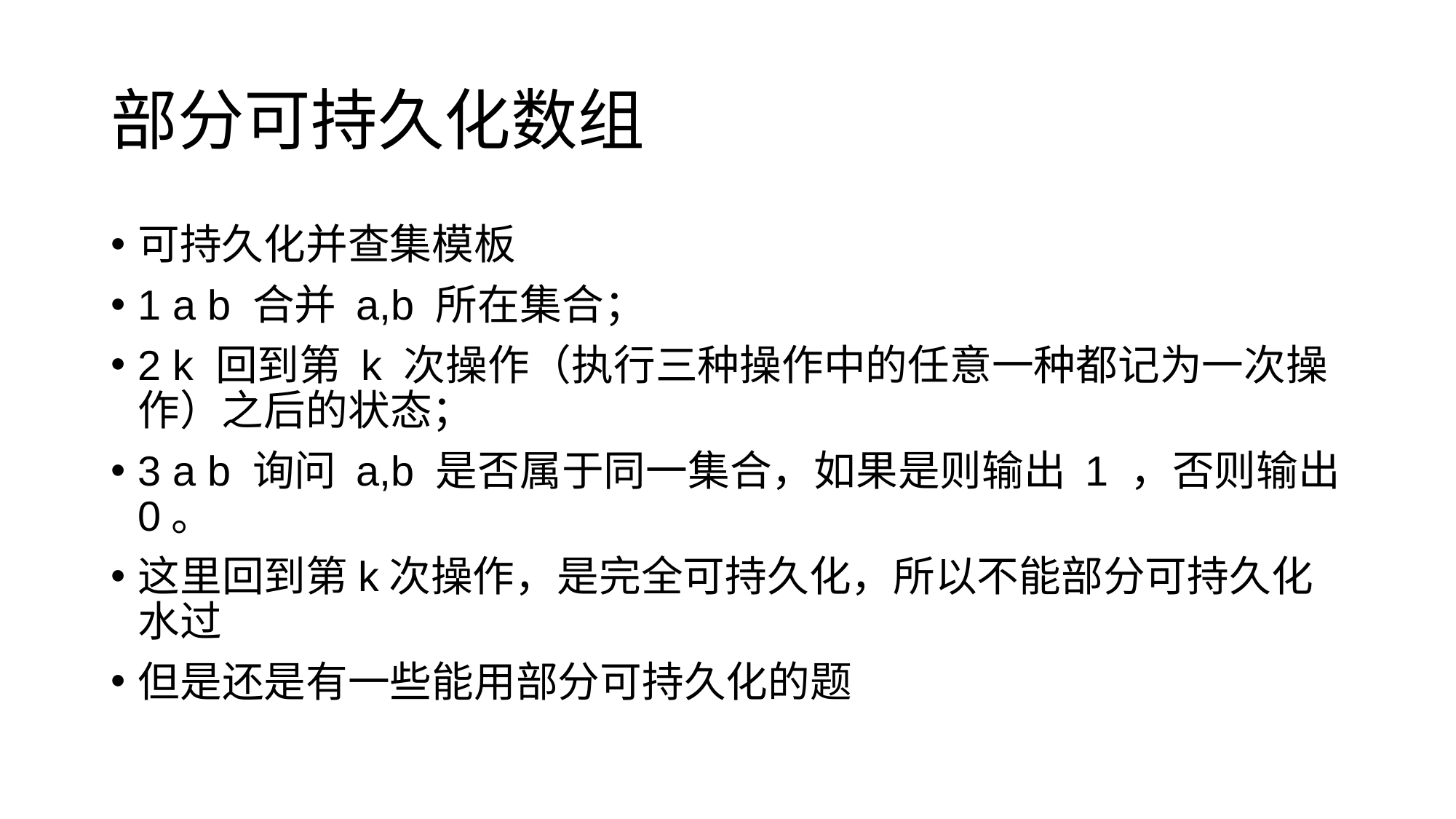

# 部分可持久化数组
可持久化并查集模板
1 a b 合并 a,b 所在集合；
2 k 回到第 k 次操作（执行三种操作中的任意一种都记为一次操作）之后的状态；
3 a b 询问 a,b 是否属于同一集合，如果是则输出 1 ，否则输出 0。
这里回到第k次操作，是完全可持久化，所以不能部分可持久化水过
但是还是有一些能用部分可持久化的题